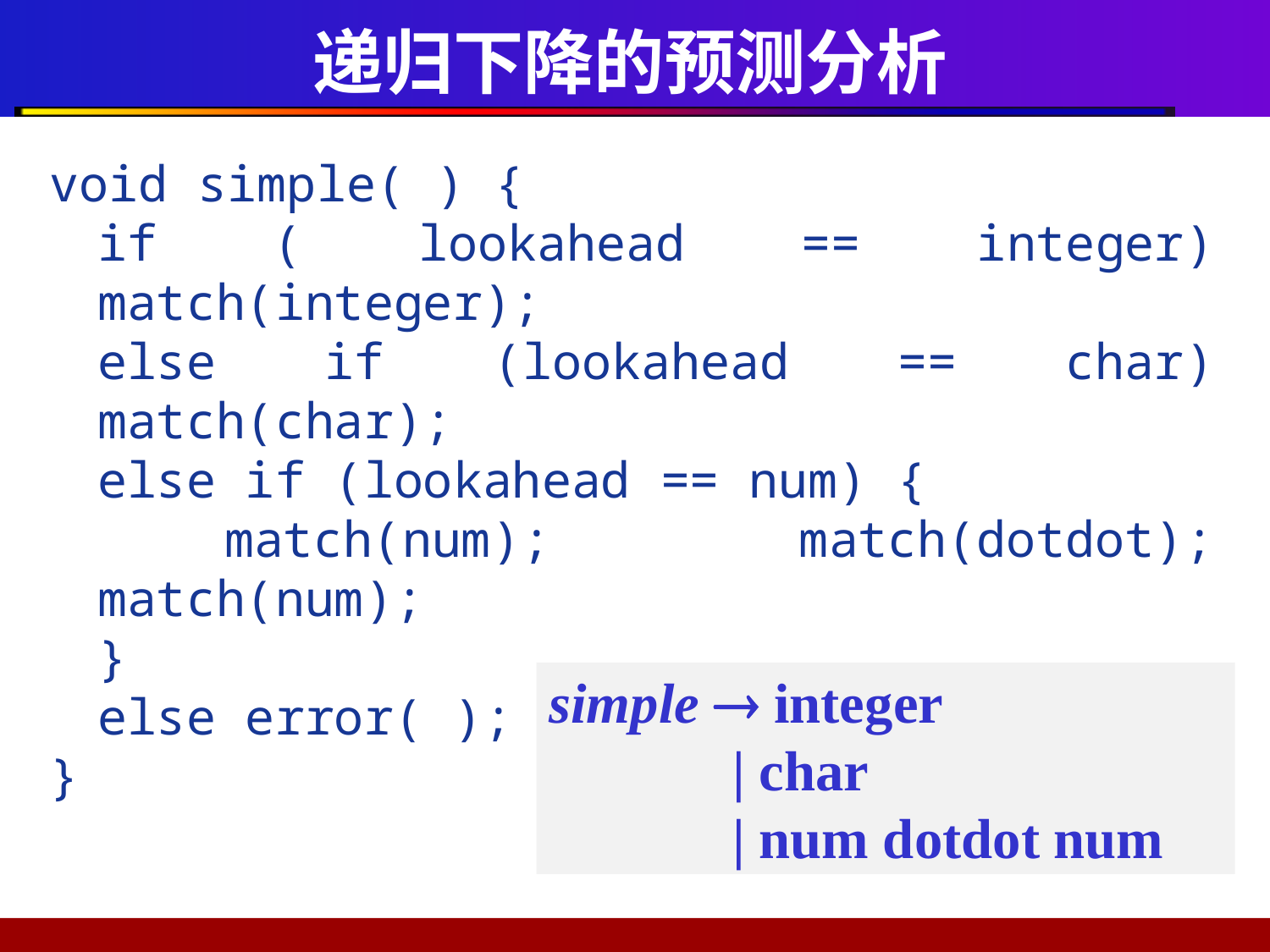

# 递归下降的预测分析
void simple( ) {
	if ( lookahead == integer) match(integer);
	else if (lookahead == char) match(char);
	else if (lookahead == num) {
		match(num); match(dotdot); match(num);
	}
	else error( );
}
simple → integer
	    | char
	    | num dotdot num
31